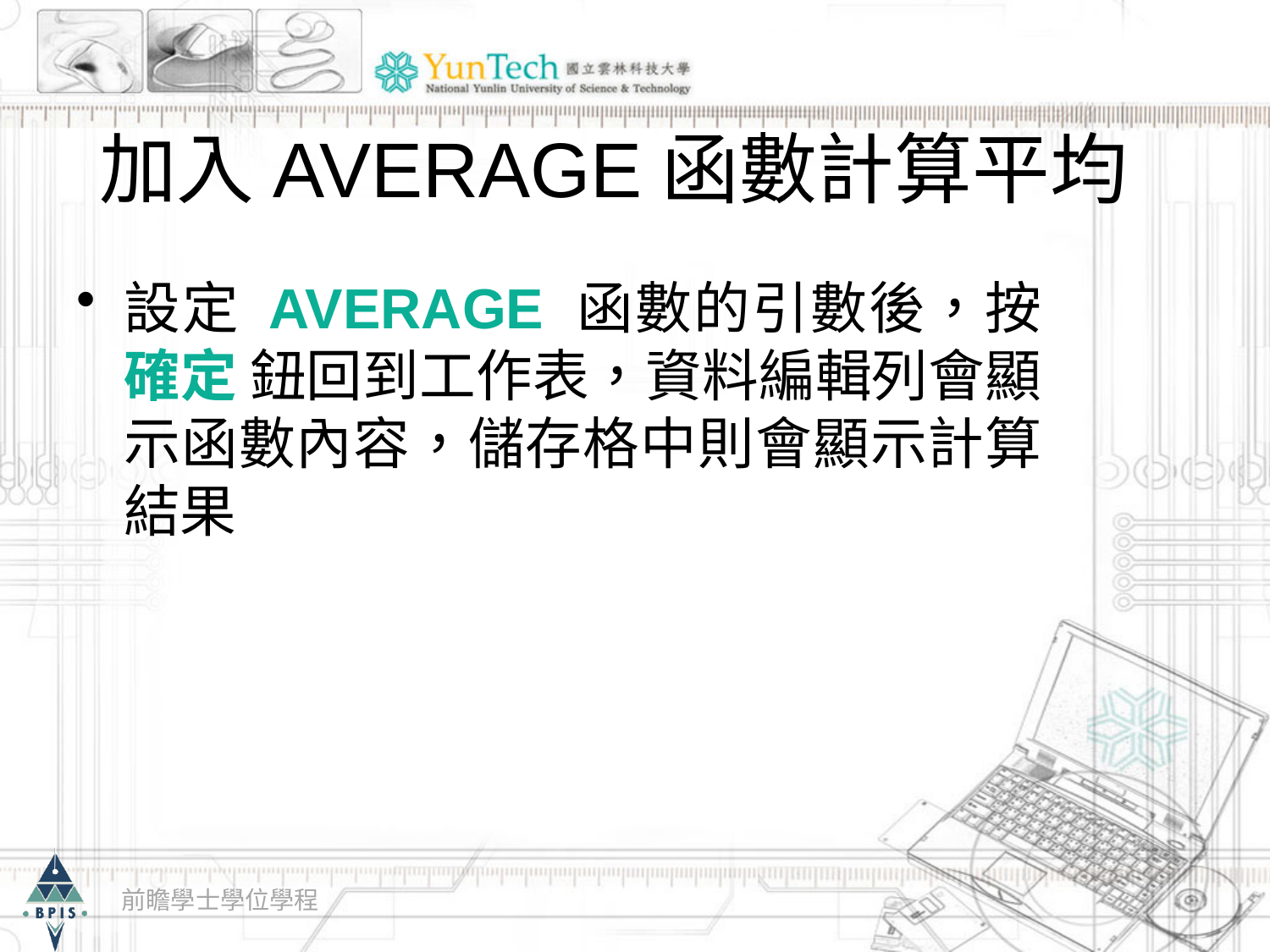

# 加入AVERAGE函數計算平均
設定 AVERAGE 函數的引數後，按 確定 鈕回到工作表，資料編輯列會顯示函數內容，儲存格中則會顯示計算結果